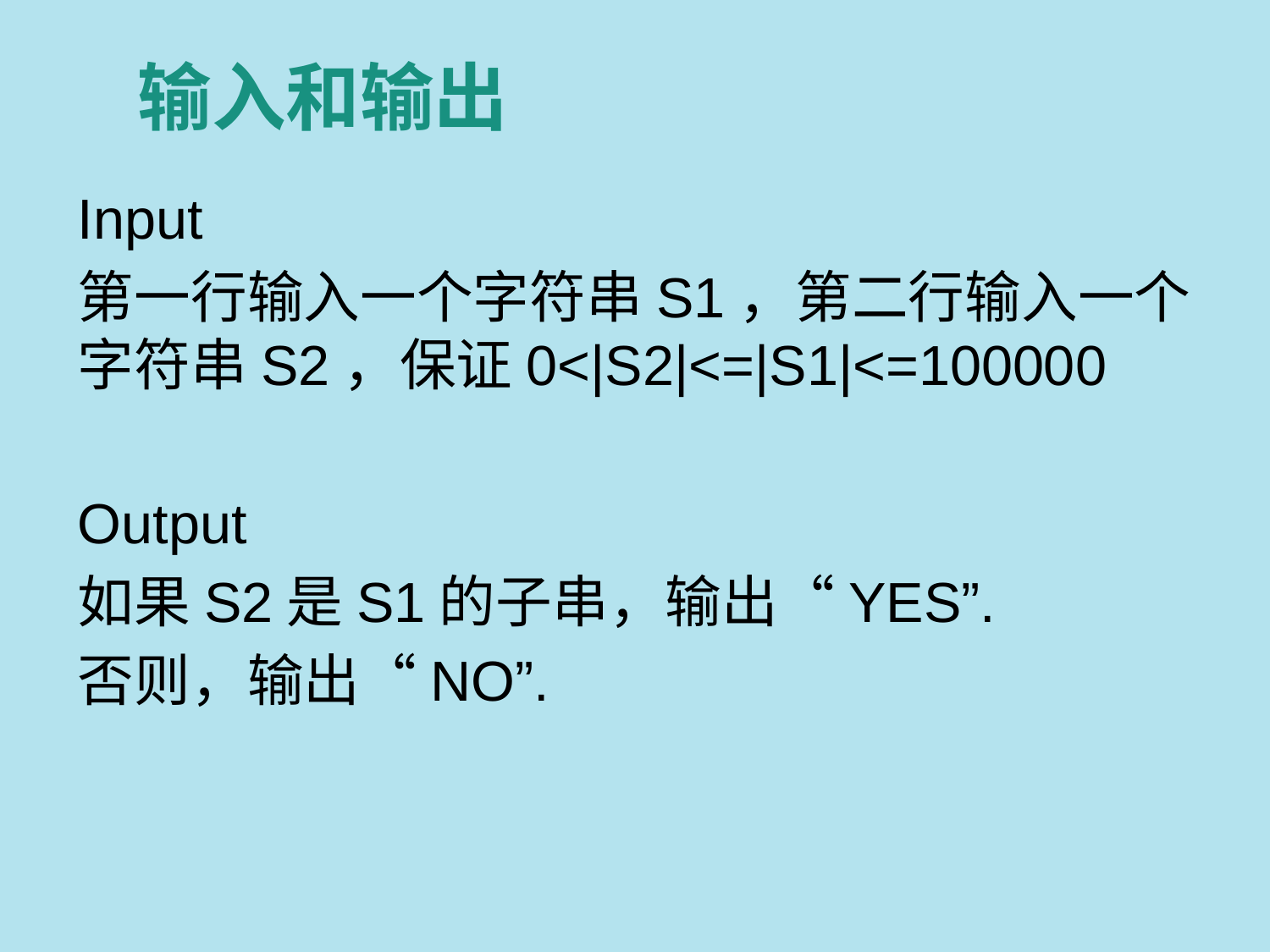

# 输入和输出
Input
第一行输入一个字符串S1，第二行输入一个字符串S2，保证0<|S2|<=|S1|<=100000

Output
如果S2是S1的子串，输出“YES”.
否则，输出“NO”.